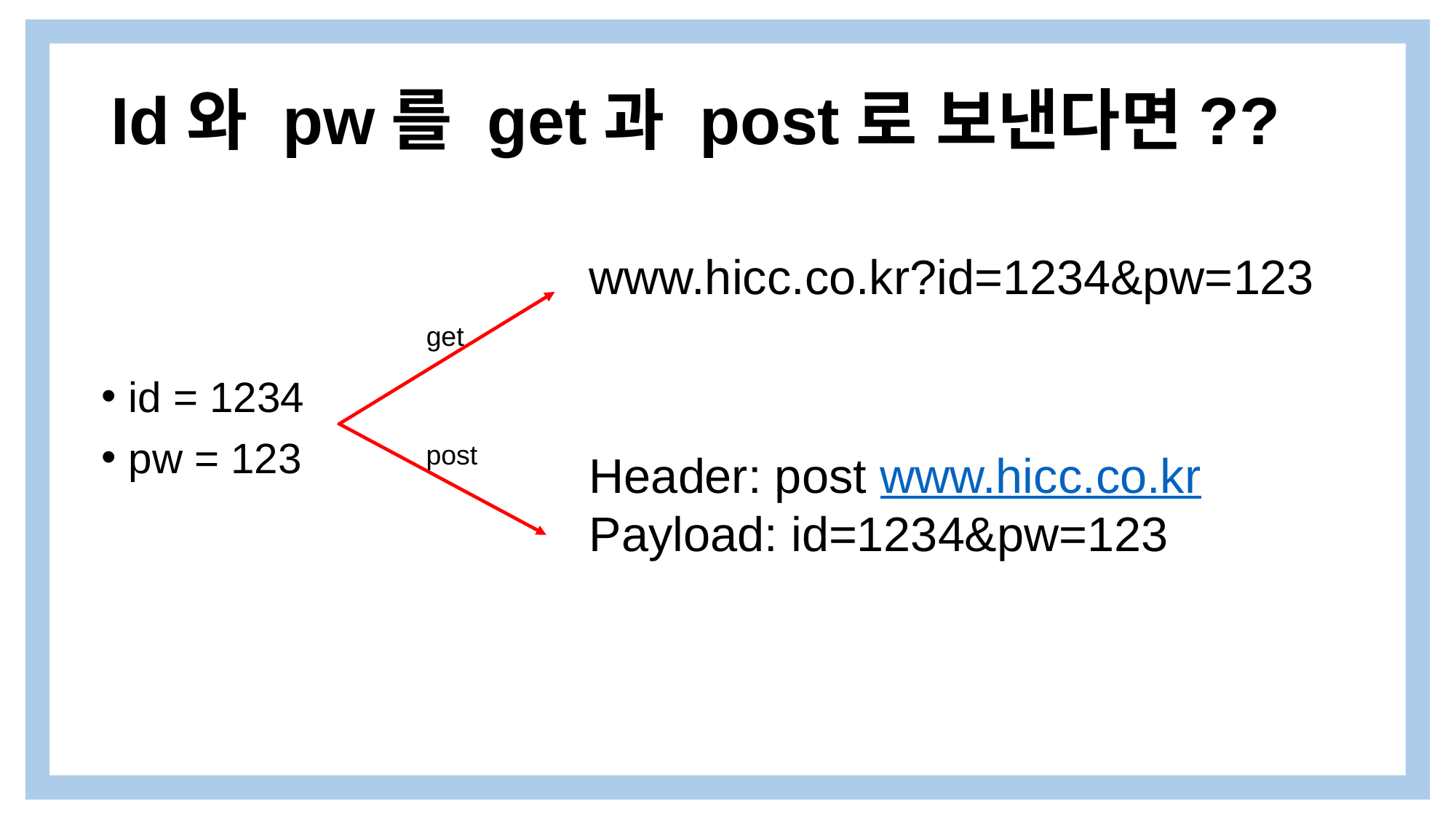

# Id와 pw를 get과 post로 보낸다면??
www.hicc.co.kr?id=1234&pw=123
get
id = 1234
pw = 123
post
Header: post www.hicc.co.kr
Payload: id=1234&pw=123